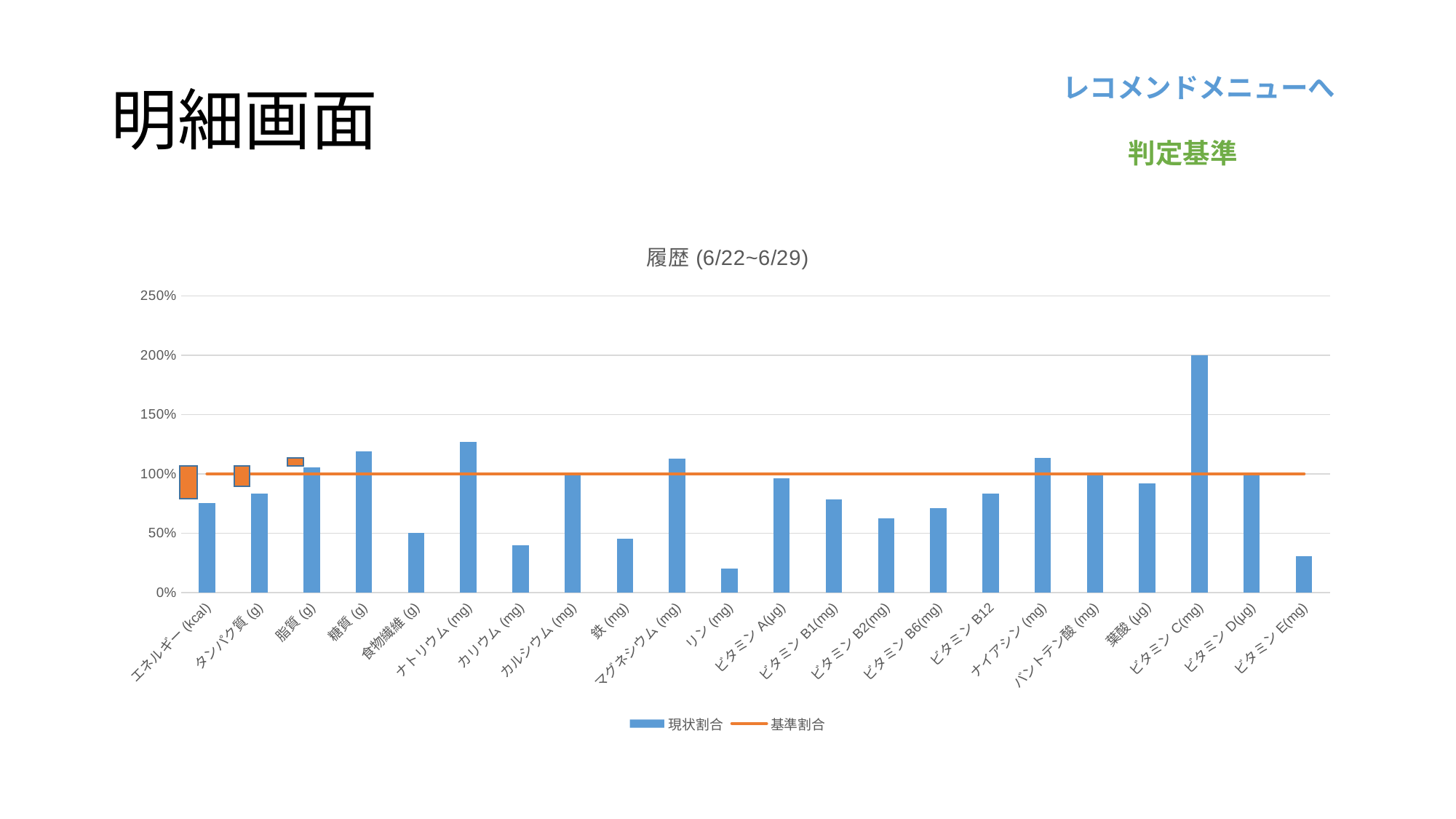

# 明細画面
レコメンドメニューへ
判定基準

### Chart: 履歴(6/22~6/29)

| Category | 現状割合 | 基準割合 |
|---|---|---|
| エネルギー(kcal) | 0.7547169811320755 | 1.0 |
| タンパク質(g) | 0.8333333333333334 | 1.0 |
| 脂質(g) | 1.0566037735849056 | 1.0 |
| 糖質(g) | 1.191658391261172 | 1.0 |
| 食物繊維(g) | 0.5 | 1.0 |
| ナトリウム(mg) | 1.2702445220704985 | 1.0 |
| カリウム(mg) | 0.4 | 1.0 |
| カルシウム(mg) | 1.0 | 1.0 |
| 鉄(mg) | 0.4551724137931034 | 1.0 |
| マグネシウム(mg) | 1.1267605633802817 | 1.0 |
| リン(mg) | 0.2 | 1.0 |
| ビタミンA(μg) | 0.96 | 1.0 |
| ビタミンB1(mg) | 0.7857142857142858 | 1.0 |
| ビタミンB2(mg) | 0.625 | 1.0 |
| ビタミンB6(mg) | 0.7142857142857143 | 1.0 |
| ビタミンB12 | 0.8333333333333334 | 1.0 |
| ナイアシン(mg) | 1.1333333333333333 | 1.0 |
| バントテン酸(mg) | 1.0 | 1.0 |
| 葉酸(μg) | 0.9166666666666666 | 1.0 |
| ビタミンC(mg) | 2.0 | 1.0 |
| ビタミンD(μg) | 1.0 | 1.0 |
| ビタミンE(mg) | 0.3076923076923077 | 1.0 |